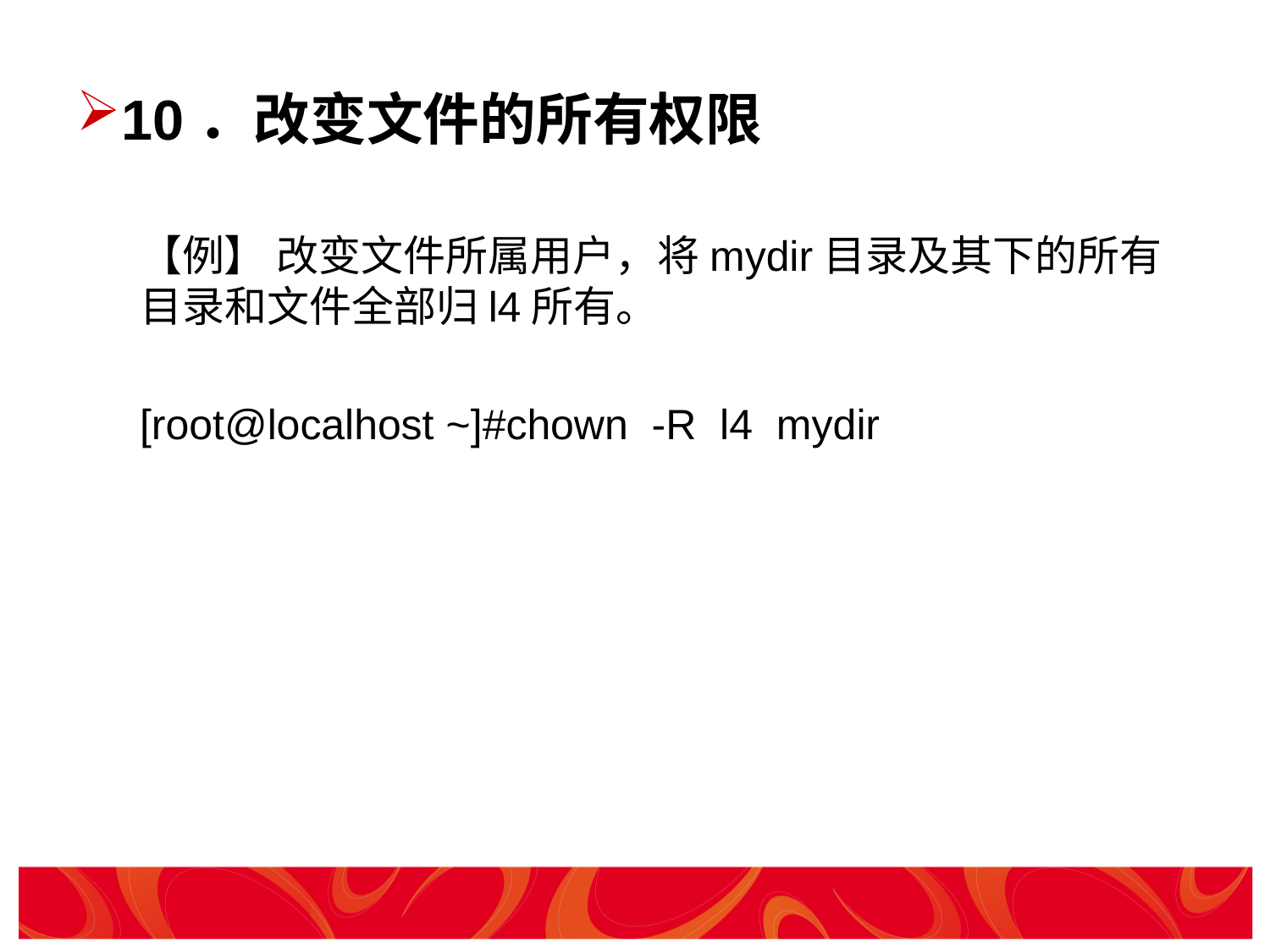

# 10．改变文件的所有权限
【例】 改变文件所属用户，将mydir目录及其下的所有目录和文件全部归l4所有。

[root@localhost ~]#chown  -R  l4  mydir